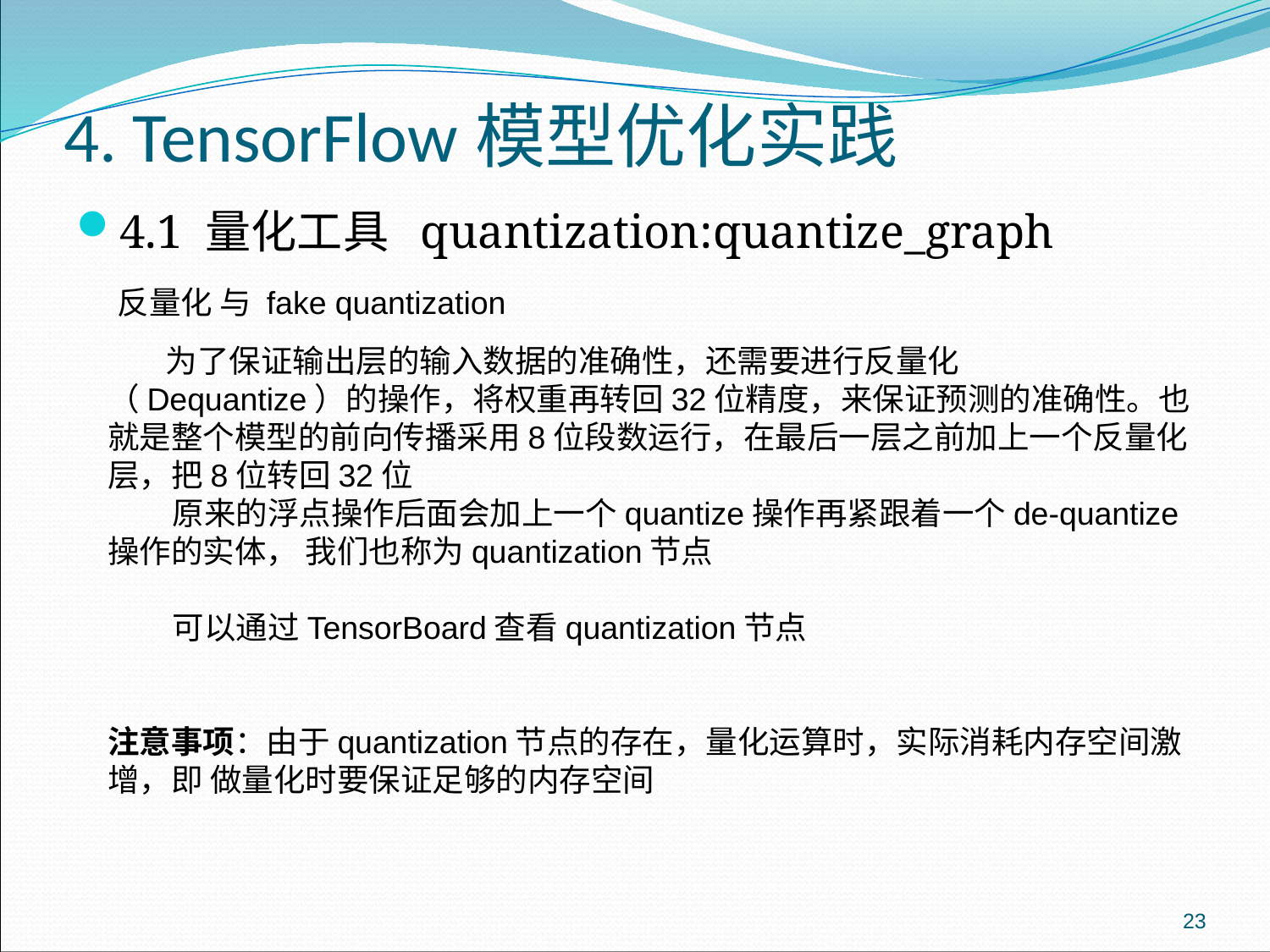

# 4. TensorFlow模型优化实践
4.1 量化工具  quantization:quantize_graph
反量化 与 fake quantization
       为了保证输出层的输入数据的准确性，还需要进行反量化（Dequantize）的操作，将权重再转回32位精度，来保证预测的准确性。也就是整个模型的前向传播采用8位段数运行，在最后一层之前加上一个反量化层，把8位转回32位
        原来的浮点操作后面会加上一个quantize操作再紧跟着一个de-quantize操作的实体， 我们也称为quantization节点

        可以通过TensorBoard查看quantization节点

注意事项：由于quantization节点的存在，量化运算时，实际消耗内存空间激增，即 做量化时要保证足够的内存空间
23